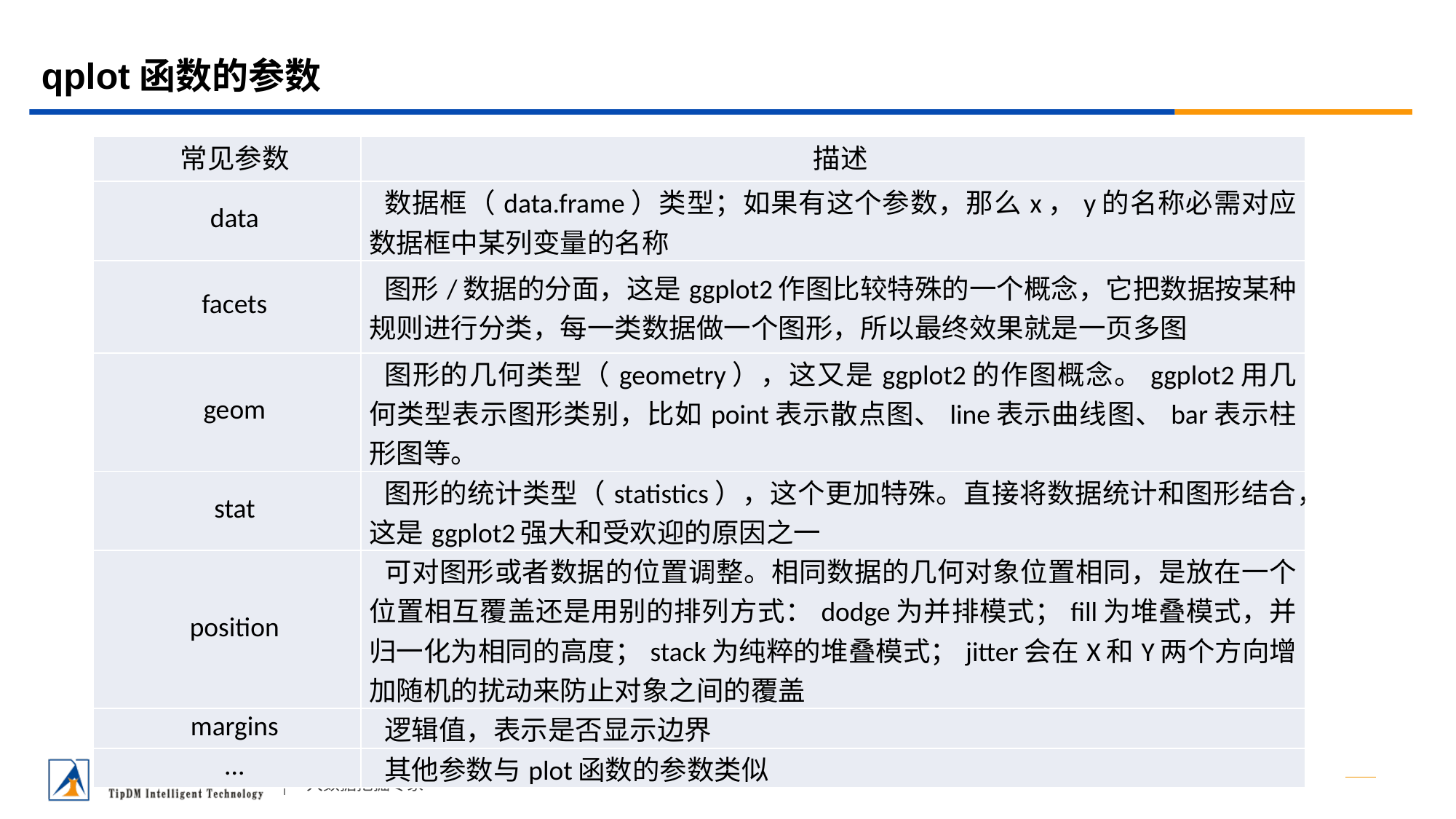

# qplot函数的参数
| 常见参数 | 描述 |
| --- | --- |
| data | 数据框（data.frame）类型；如果有这个参数，那么x，y的名称必需对应数据框中某列变量的名称 |
| facets | 图形/数据的分面，这是ggplot2作图比较特殊的一个概念，它把数据按某种规则进行分类，每一类数据做一个图形，所以最终效果就是一页多图 |
| geom | 图形的几何类型（geometry），这又是ggplot2的作图概念。ggplot2用几何类型表示图形类别，比如point表示散点图、line表示曲线图、bar表示柱形图等。 |
| stat | 图形的统计类型（statistics），这个更加特殊。直接将数据统计和图形结合，这是ggplot2强大和受欢迎的原因之一 |
| position | 可对图形或者数据的位置调整。相同数据的几何对象位置相同，是放在一个位置相互覆盖还是用别的排列方式：dodge为并排模式；fill为堆叠模式，并归一化为相同的高度；stack为纯粹的堆叠模式；jitter会在X和Y两个方向增加随机的扰动来防止对象之间的覆盖 |
| margins | 逻辑值，表示是否显示边界 |
| ... | 其他参数与plot函数的参数类似 |